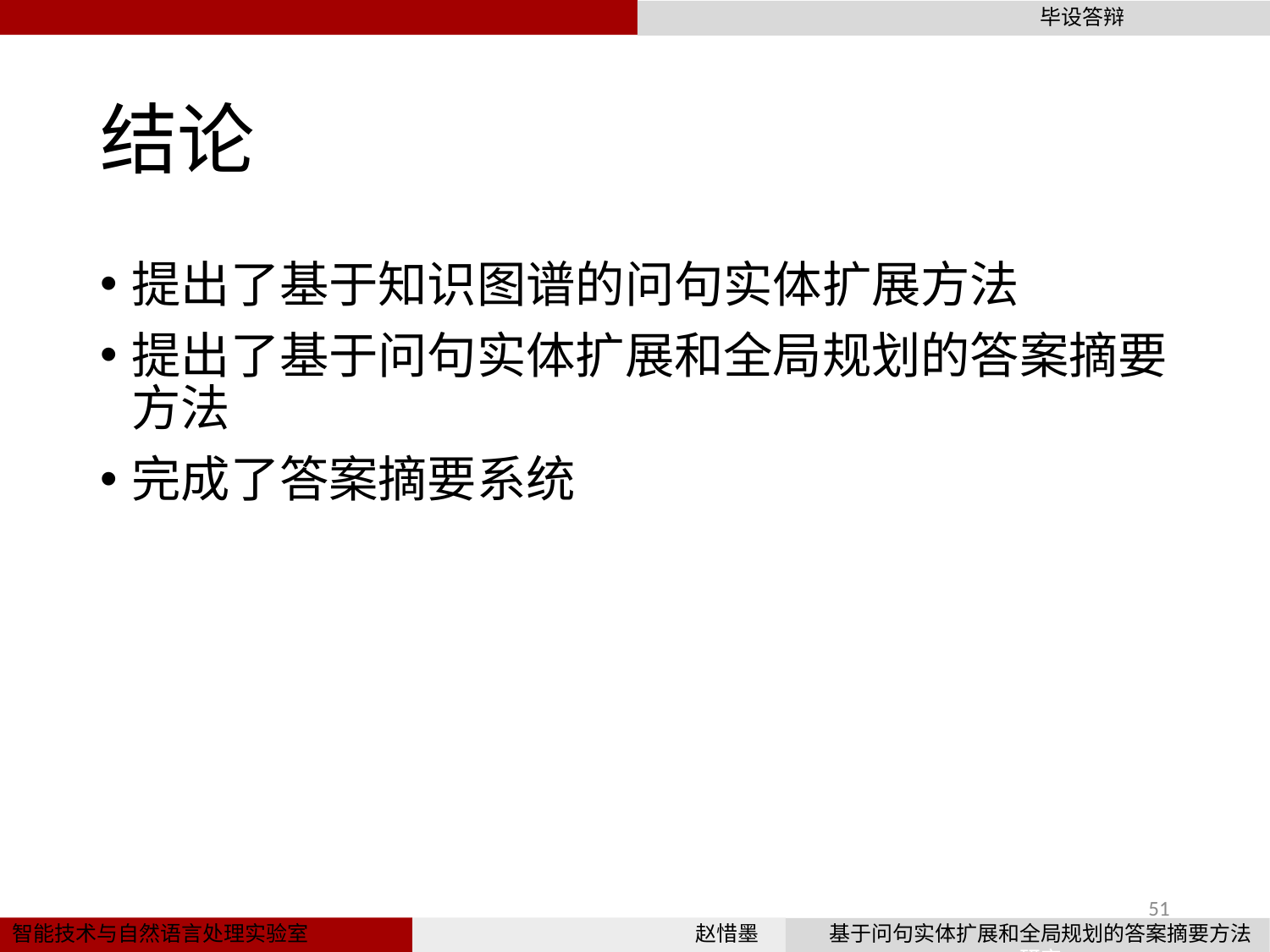

# 结论
提出了基于知识图谱的问句实体扩展方法
提出了基于问句实体扩展和全局规划的答案摘要方法
完成了答案摘要系统
51